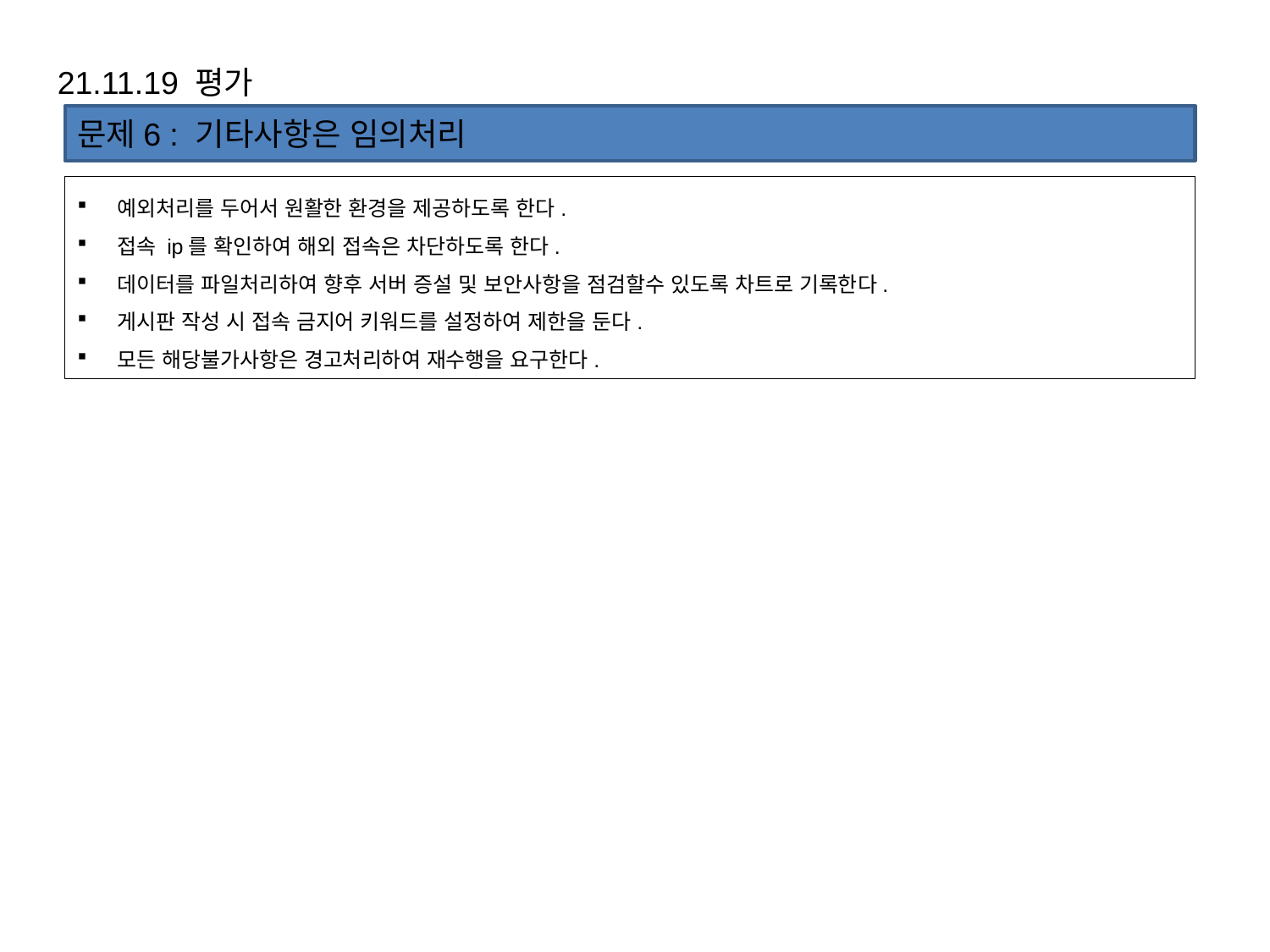

21.11.19 평가
문제6 : 기타사항은 임의처리
예외처리를 두어서 원활한 환경을 제공하도록 한다.
접속 ip를 확인하여 해외 접속은 차단하도록 한다.
데이터를 파일처리하여 향후 서버 증설 및 보안사항을 점검할수 있도록 차트로 기록한다.
게시판 작성 시 접속 금지어 키워드를 설정하여 제한을 둔다.
모든 해당불가사항은 경고처리하여 재수행을 요구한다.